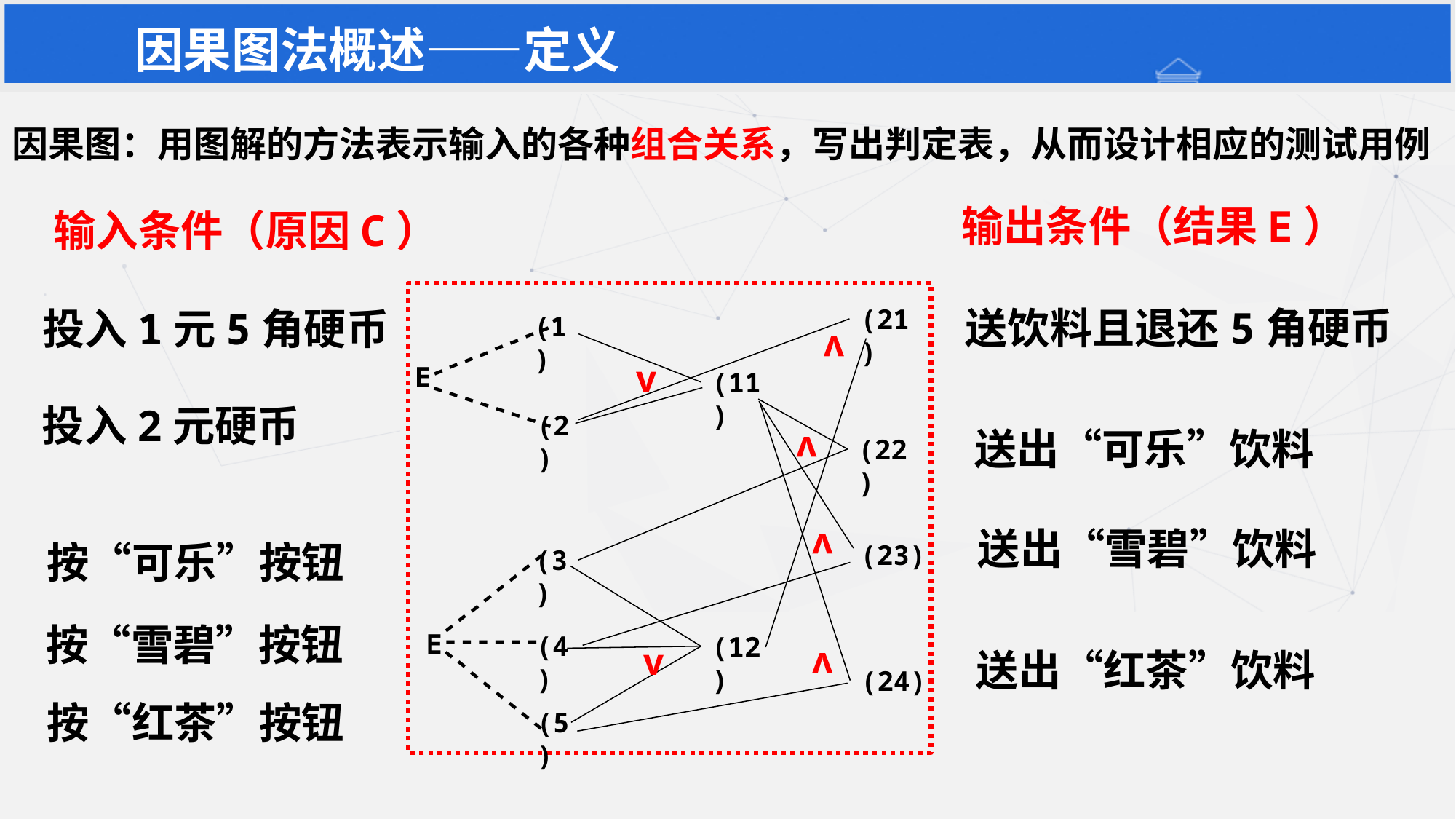

因果图法概述——定义
因果图：用图解的方法表示输入的各种组合关系，写出判定表，从而设计相应的测试用例

输出条件（结果E）
输入条件（原因C）

送饮料且退还5角硬币
投入1元5角硬币
(21)
(1)
--------
v
v
E
(11)
--------
(2)
v
(22)
v
(23)
(3)
--------
------
E
(4)
(12)
v
v
(24)
--------
(5)
投入2元硬币
送出“可乐”饮料
送出“雪碧”饮料
按“可乐”按钮
按“雪碧”按钮
送出“红茶”饮料
按“红茶”按钮